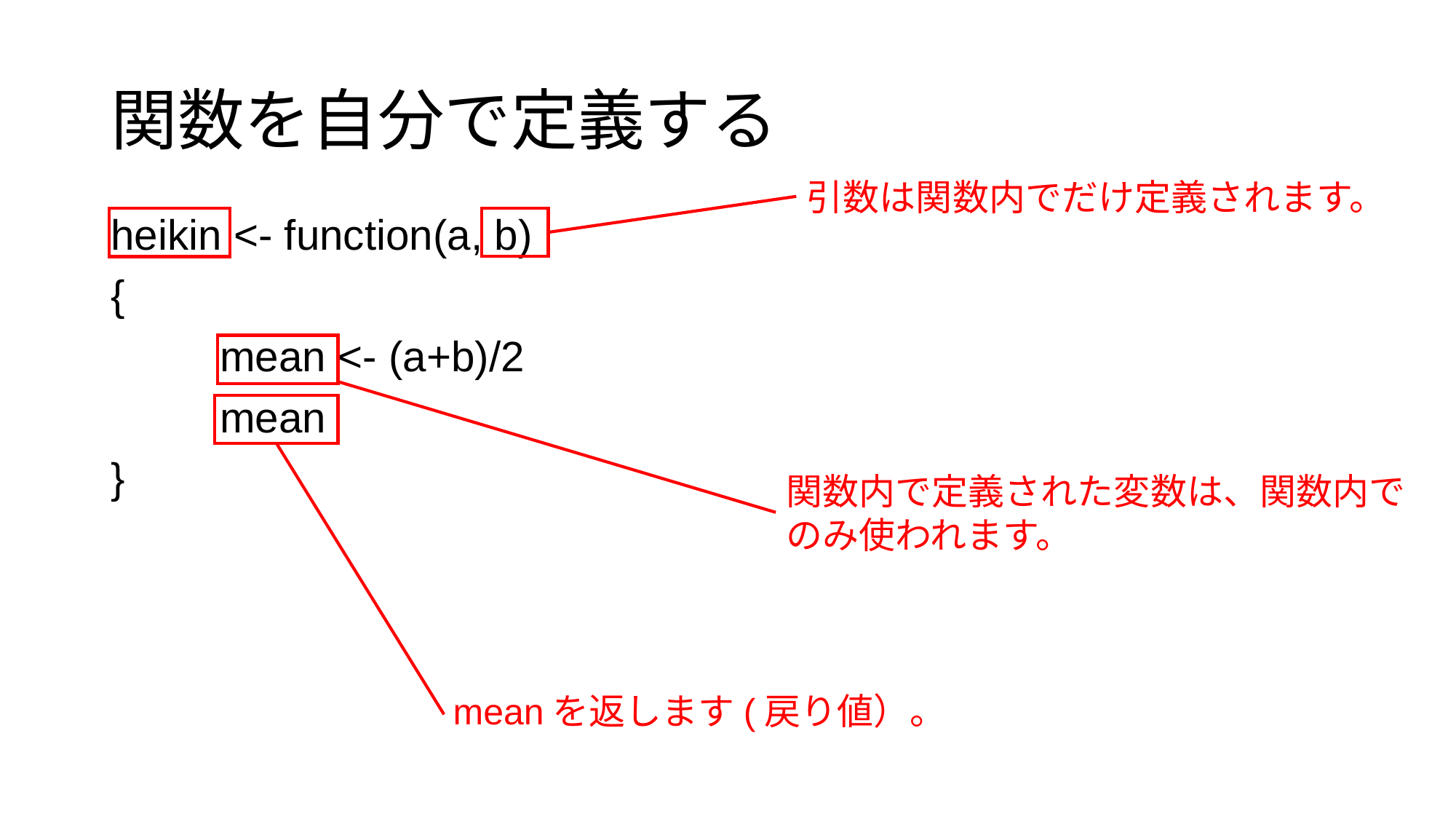

# 関数を自分で定義する
引数は関数内でだけ定義されます。
heikin <- function(a, b)
{
	mean <- (a+b)/2
	mean
}

関数内で定義された変数は、関数内でのみ使われます。
meanを返します(戻り値）。